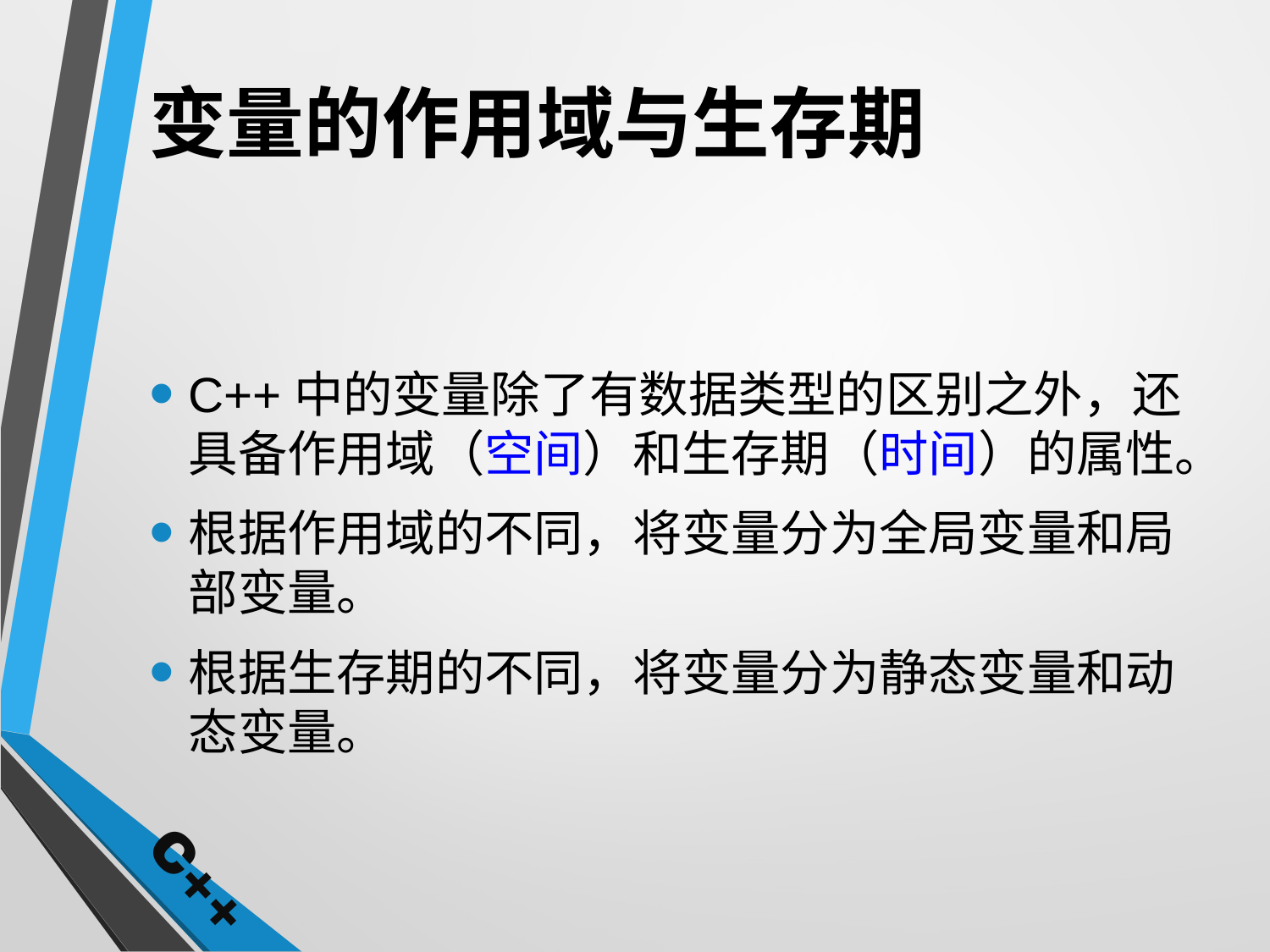

# 变量的作用域与生存期
C++中的变量除了有数据类型的区别之外，还具备作用域（空间）和生存期（时间）的属性。
根据作用域的不同，将变量分为全局变量和局部变量。
根据生存期的不同，将变量分为静态变量和动态变量。